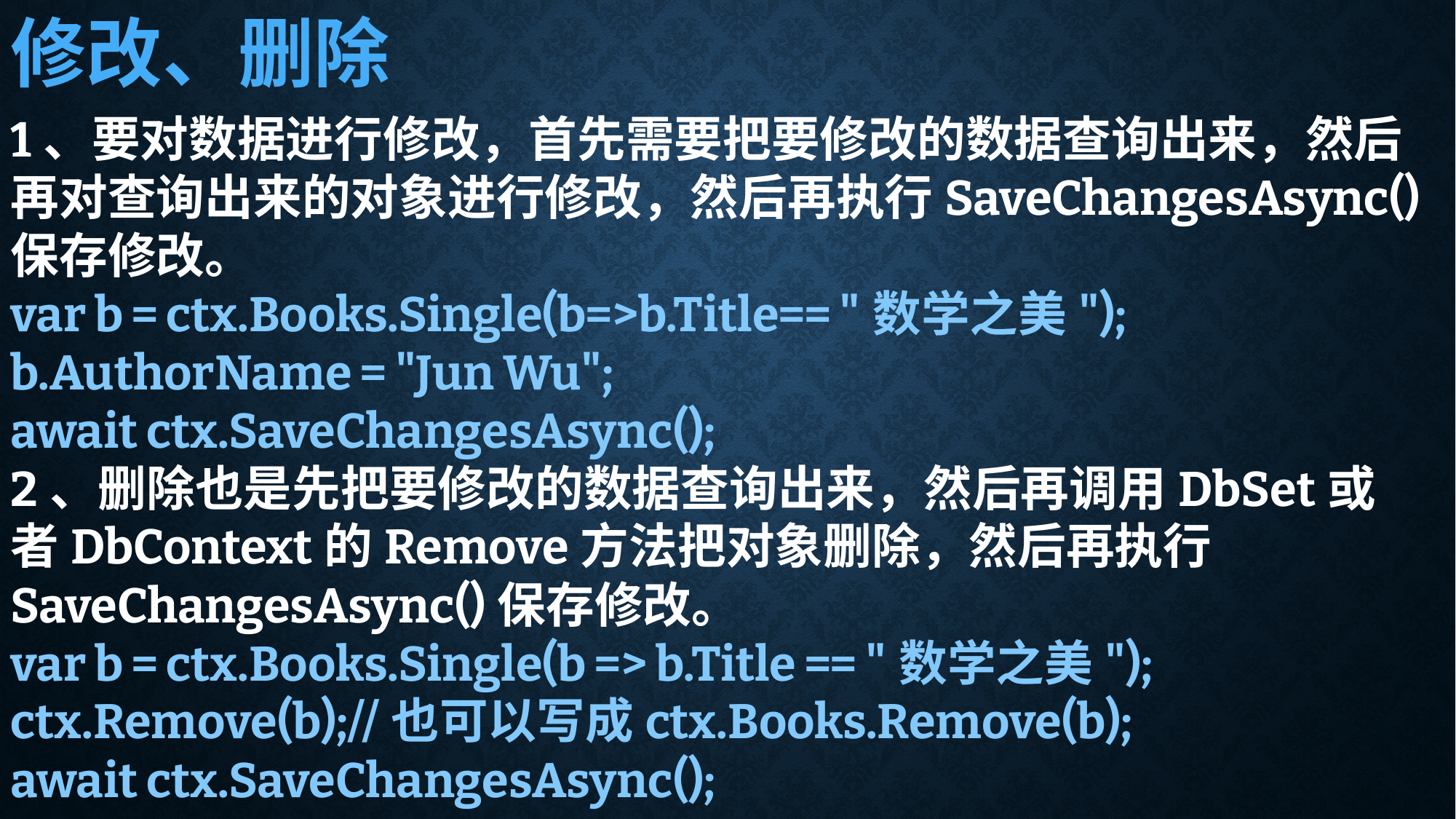

修改、删除
1、要对数据进行修改，首先需要把要修改的数据查询出来，然后再对查询出来的对象进行修改，然后再执行SaveChangesAsync()保存修改。
var b = ctx.Books.Single(b=>b.Title== "数学之美");
b.AuthorName = "Jun Wu";
await ctx.SaveChangesAsync();
2、删除也是先把要修改的数据查询出来，然后再调用DbSet或者DbContext的Remove方法把对象删除，然后再执行SaveChangesAsync()保存修改。
var b = ctx.Books.Single(b => b.Title == "数学之美");
ctx.Remove(b);//也可以写成ctx.Books.Remove(b);
await ctx.SaveChangesAsync();